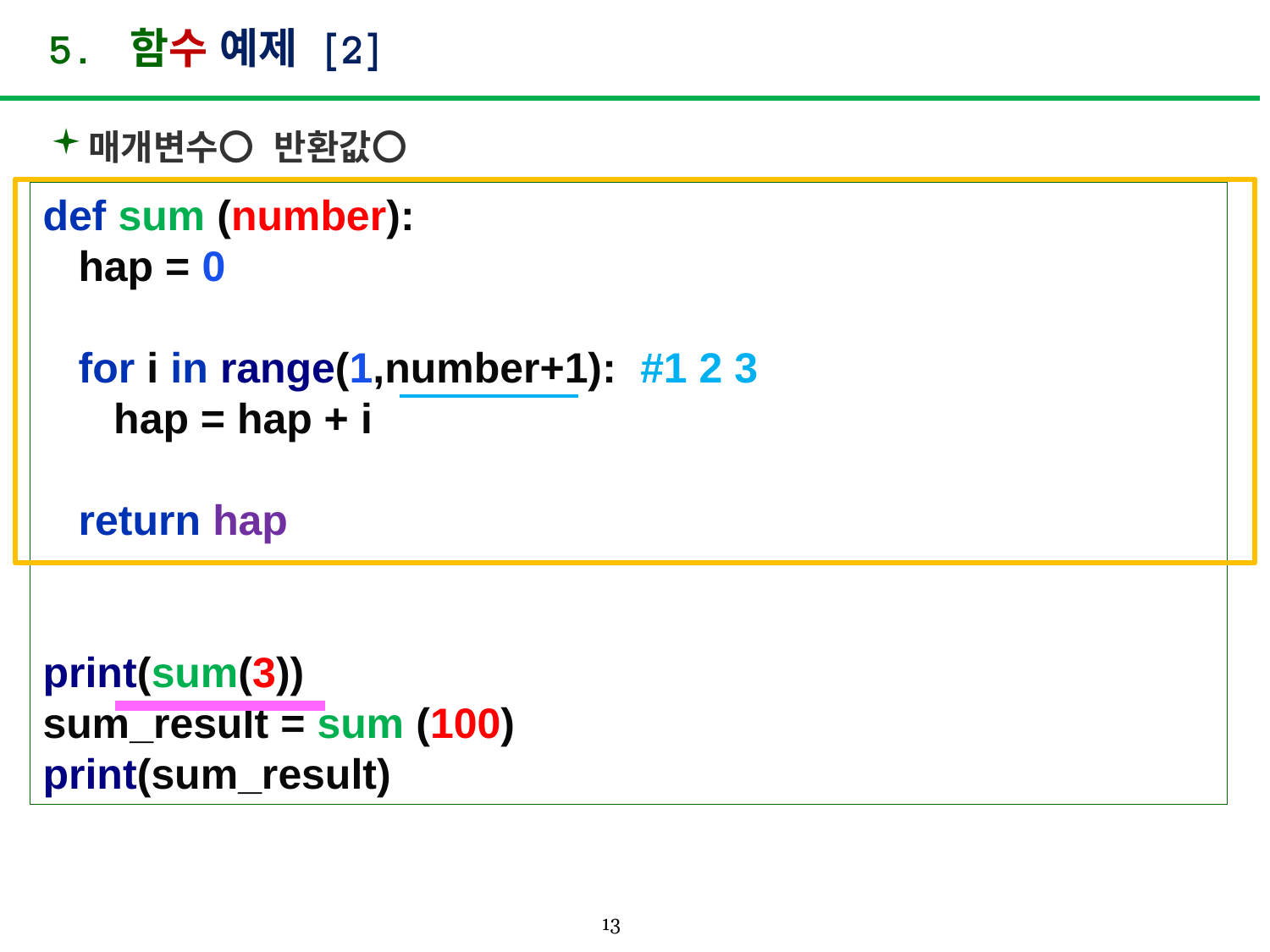

# 5. 함수 예제 [2]
매개변수〇  반환값〇
def sum (number):
   hap = 0
   for i in range(1,number+1):  #1 2 3
      hap = hap + i
   return hap
print(sum(3))
sum_result = sum (100)
print(sum_result)

13